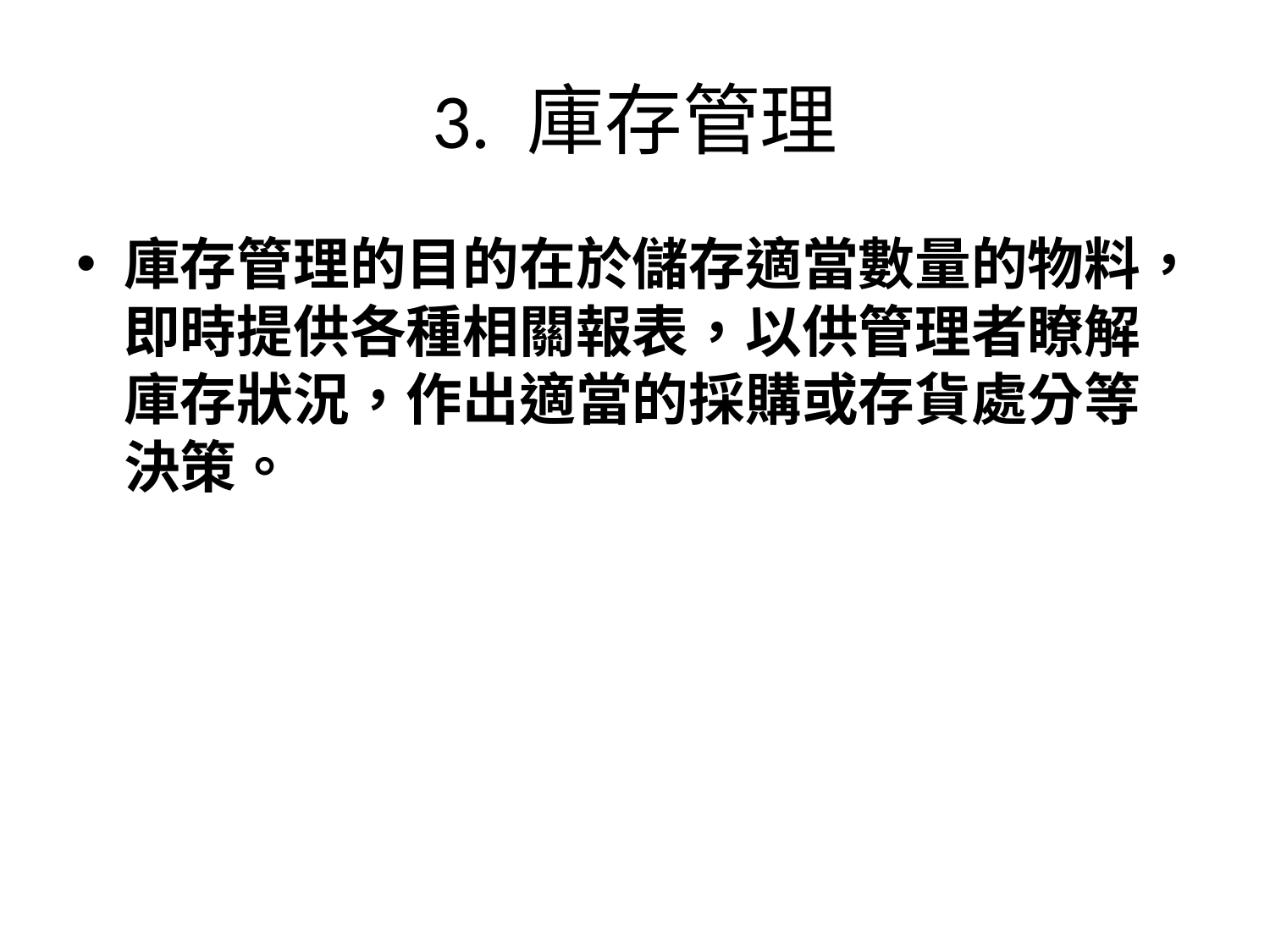

# 3. 庫存管理
庫存管理的目的在於儲存適當數量的物料，即時提供各種相關報表，以供管理者瞭解庫存狀況，作出適當的採購或存貨處分等決策。